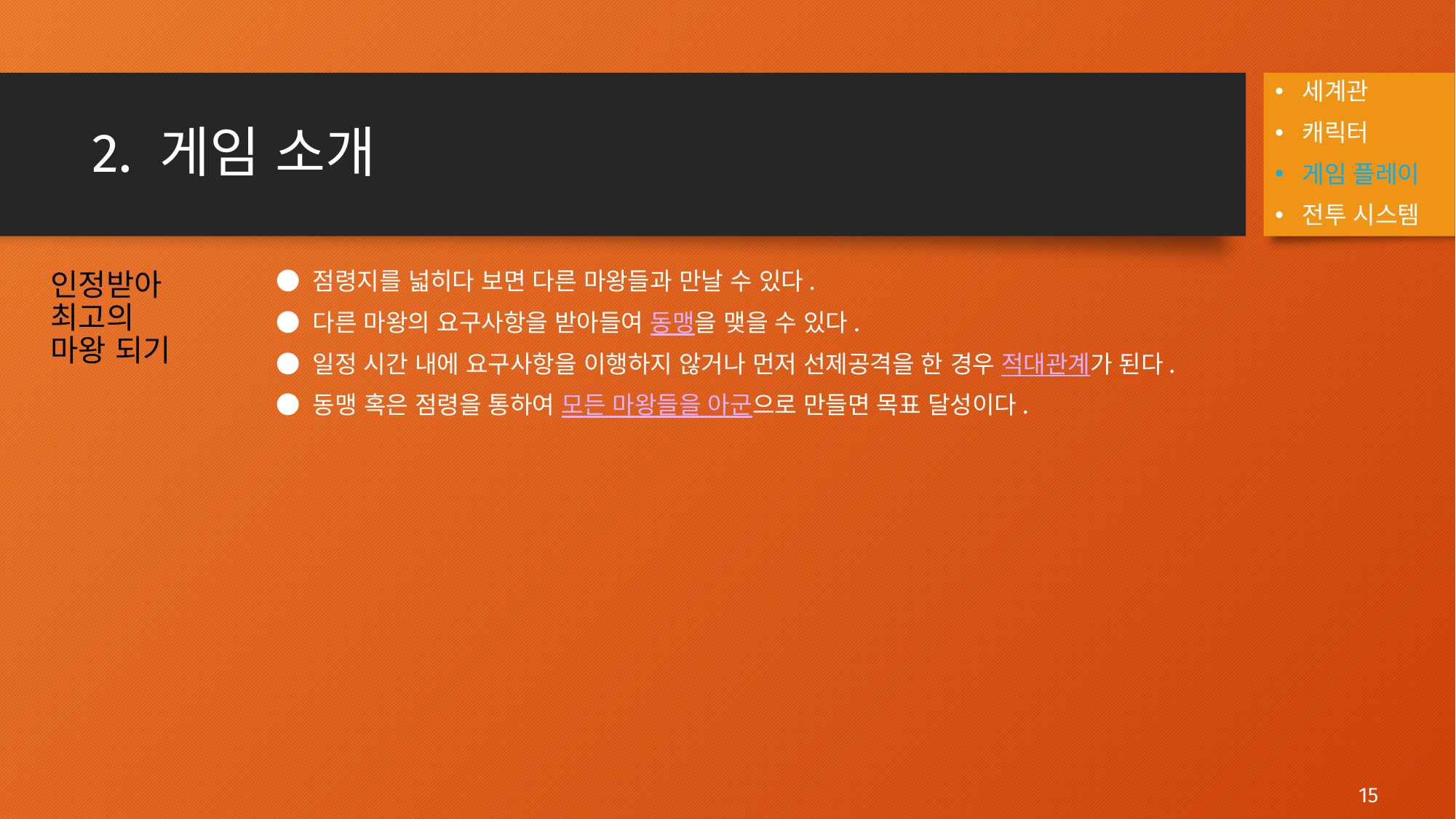

세계관
캐릭터
게임 플레이
전투 시스템
# 2. 게임 소개
● 점령지를 넓히다 보면 다른 마왕들과 만날 수 있다.
● 다른 마왕의 요구사항을 받아들여 동맹을 맺을 수 있다.
● 일정 시간 내에 요구사항을 이행하지 않거나 먼저 선제공격을 한 경우 적대관계가 된다.
● 동맹 혹은 점령을 통하여 모든 마왕들을 아군으로 만들면 목표 달성이다.
인정받아 최고의    마왕 되기
15